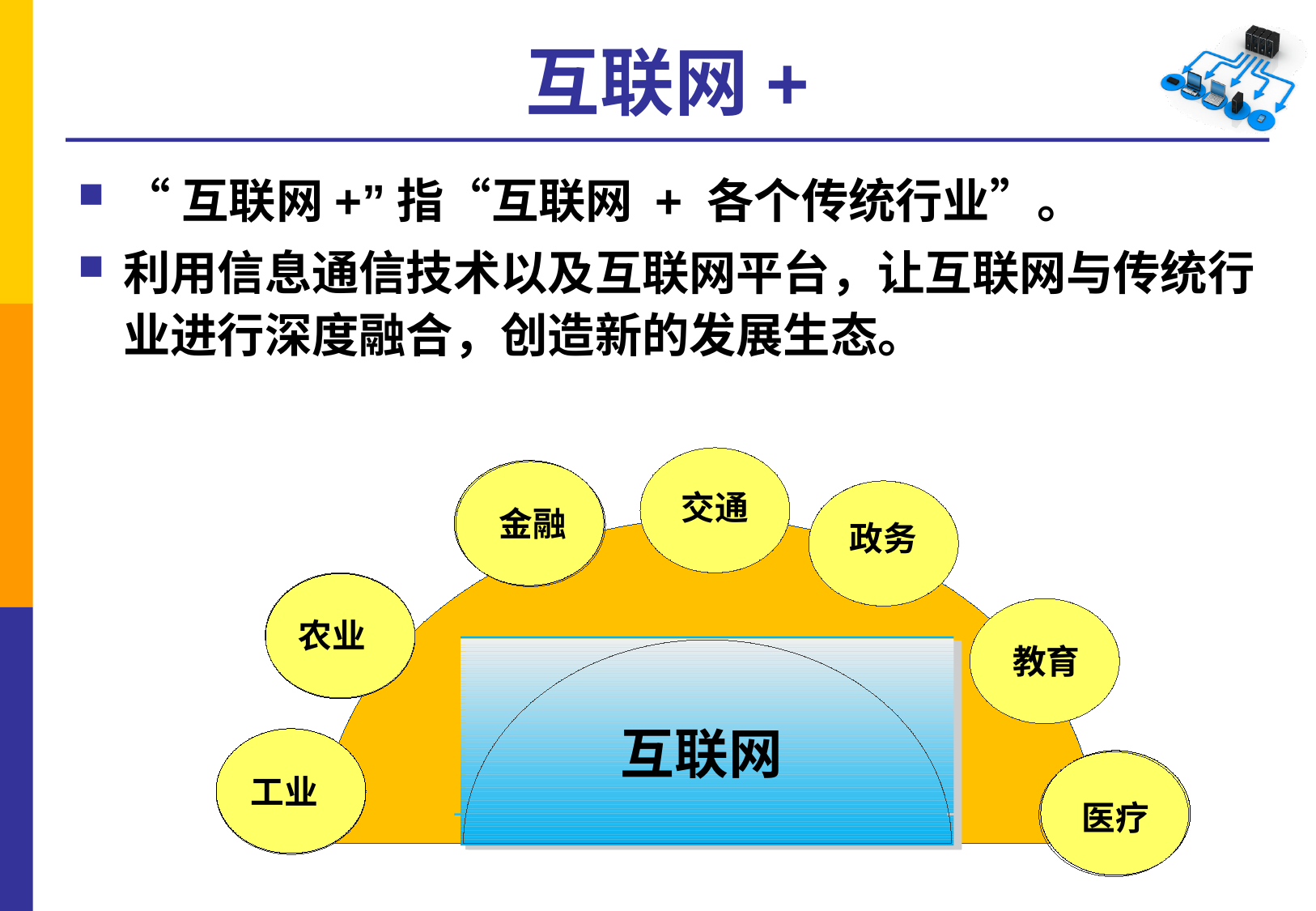

# 互联网+
“互联网+”指“互联网 + 各个传统行业”。
利用信息通信技术以及互联网平台，让互联网与传统行业进行深度融合，创造新的发展生态。

交通

金融

政务

互联网

农业

教育

工业

医疗